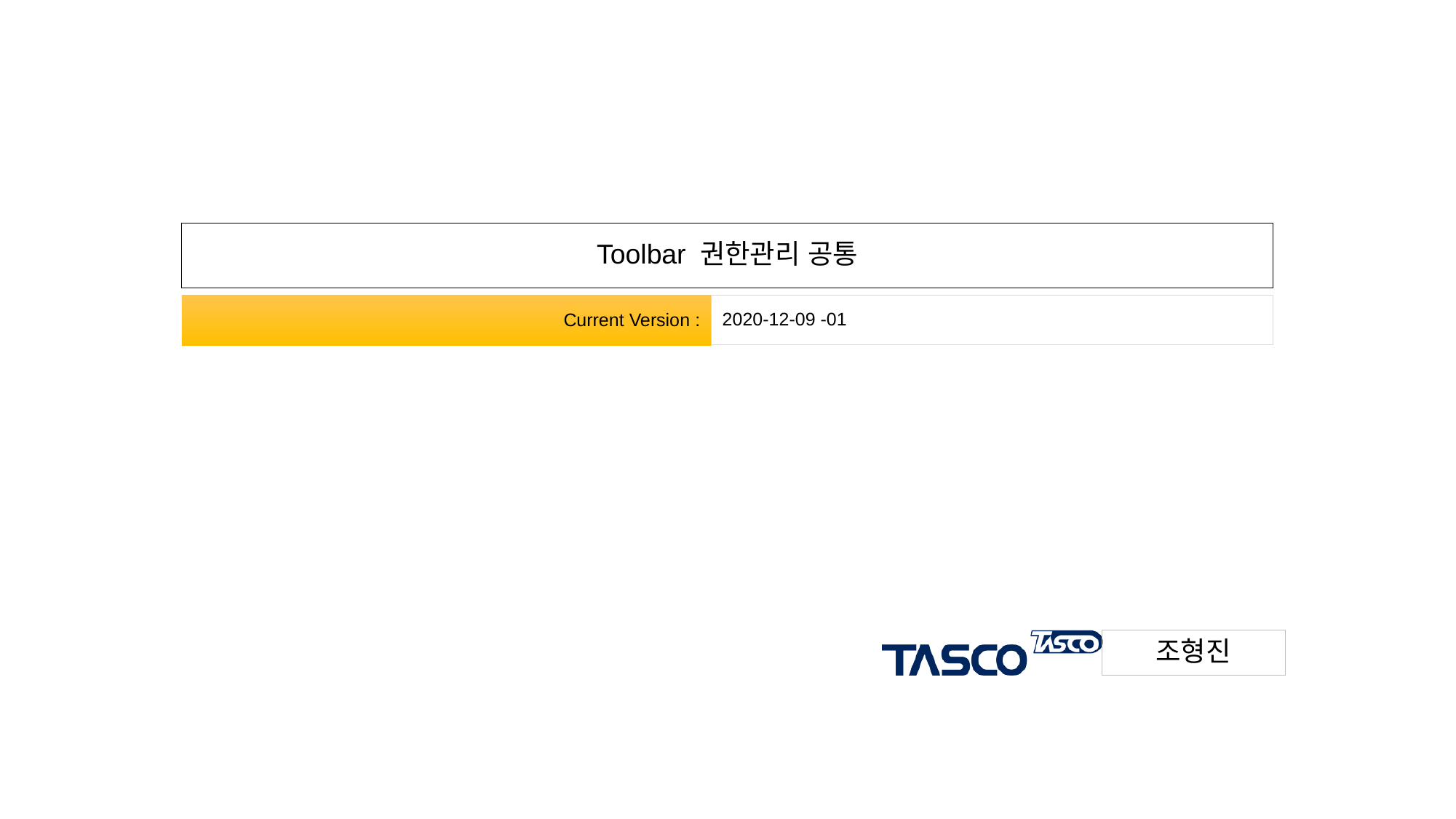

# HACCP_툴바공통
Toolbar 권한관리 공통
2020-12-09 -01
조형진